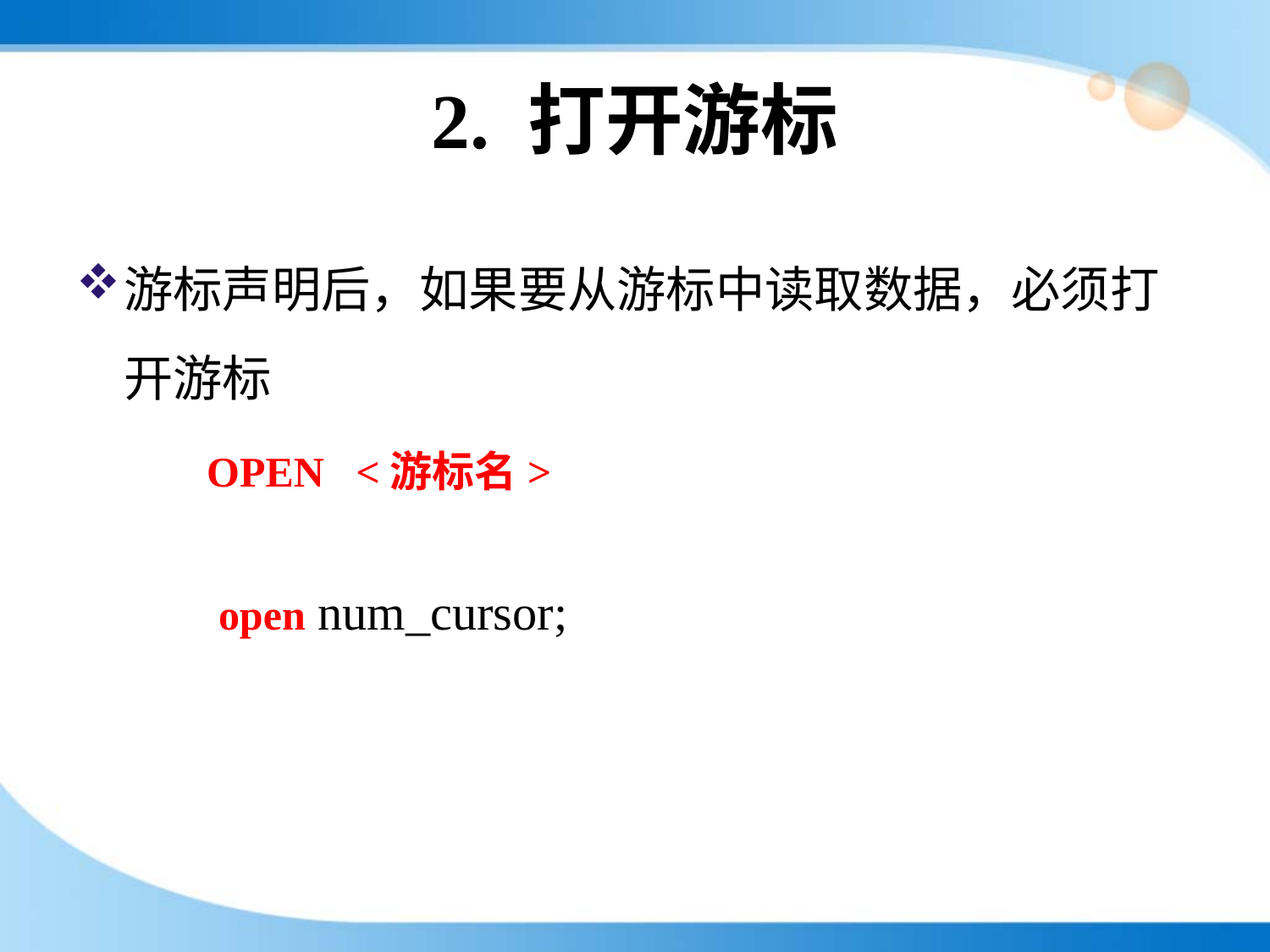

# 2. 打开游标
游标声明后，如果要从游标中读取数据，必须打开游标
OPEN   <游标名>
open num_cursor;